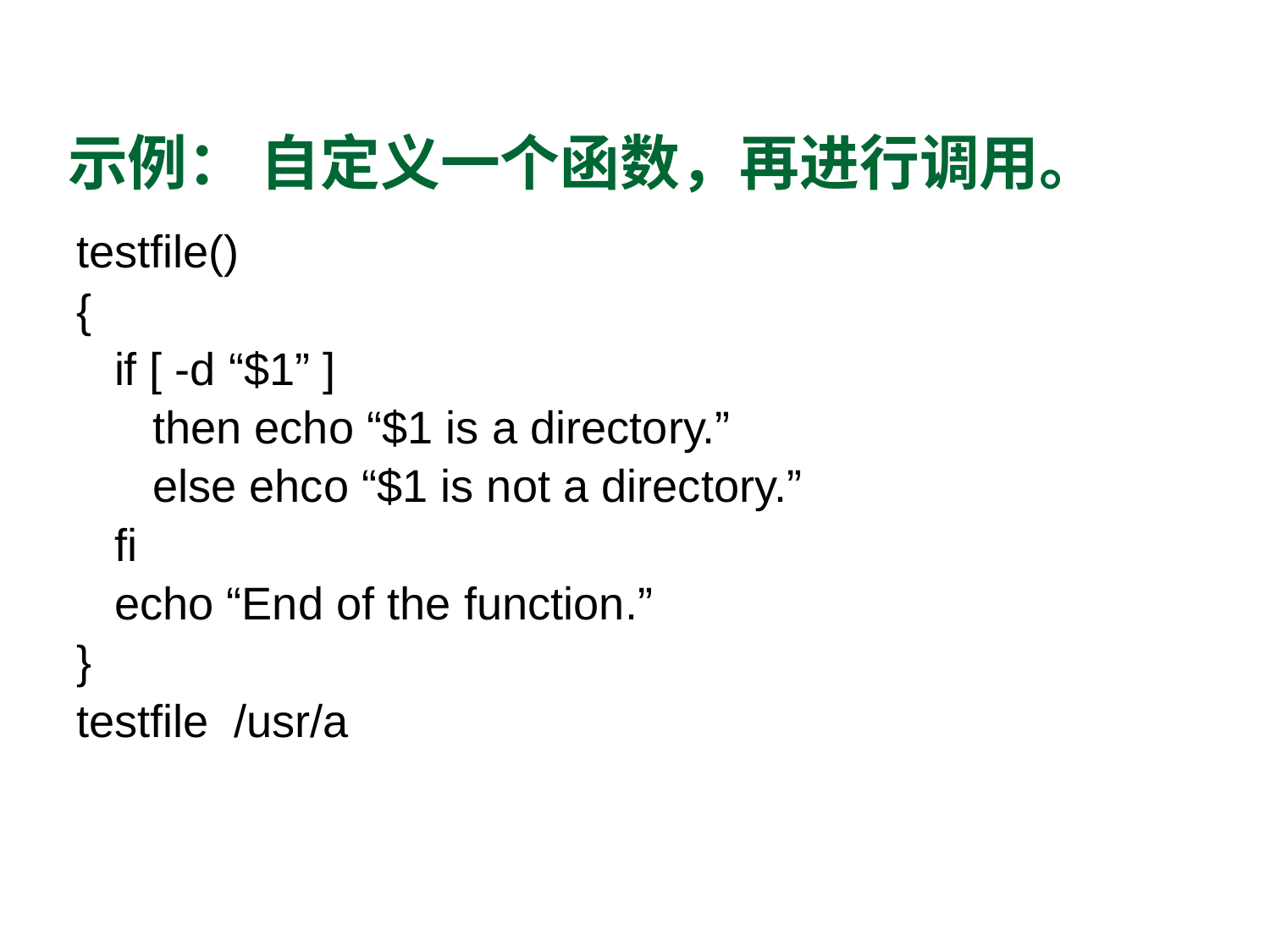

# 示例： 自定义一个函数，再进行调用。
testfile()
{
   if [ -d “$1” ]
      then echo “$1 is a directory.”
      else ehco “$1 is not a directory.”
   fi
   echo “End of the function.”
}
testfile  /usr/a